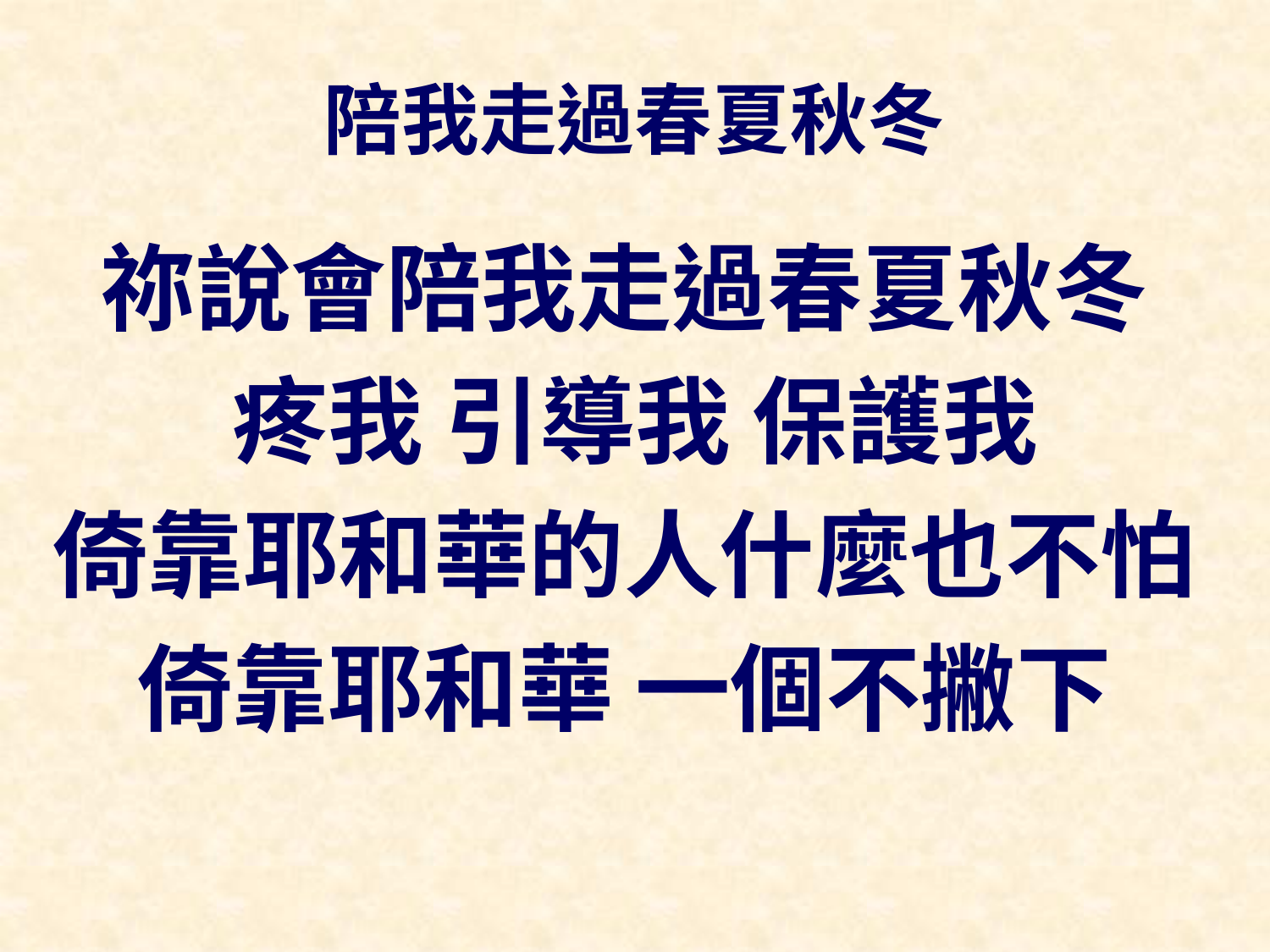

# 陪我走過春夏秋冬
祢說會陪我走過春夏秋冬
疼我 引導我 保護我
倚靠耶和華的人什麼也不怕
倚靠耶和華 一個不撇下